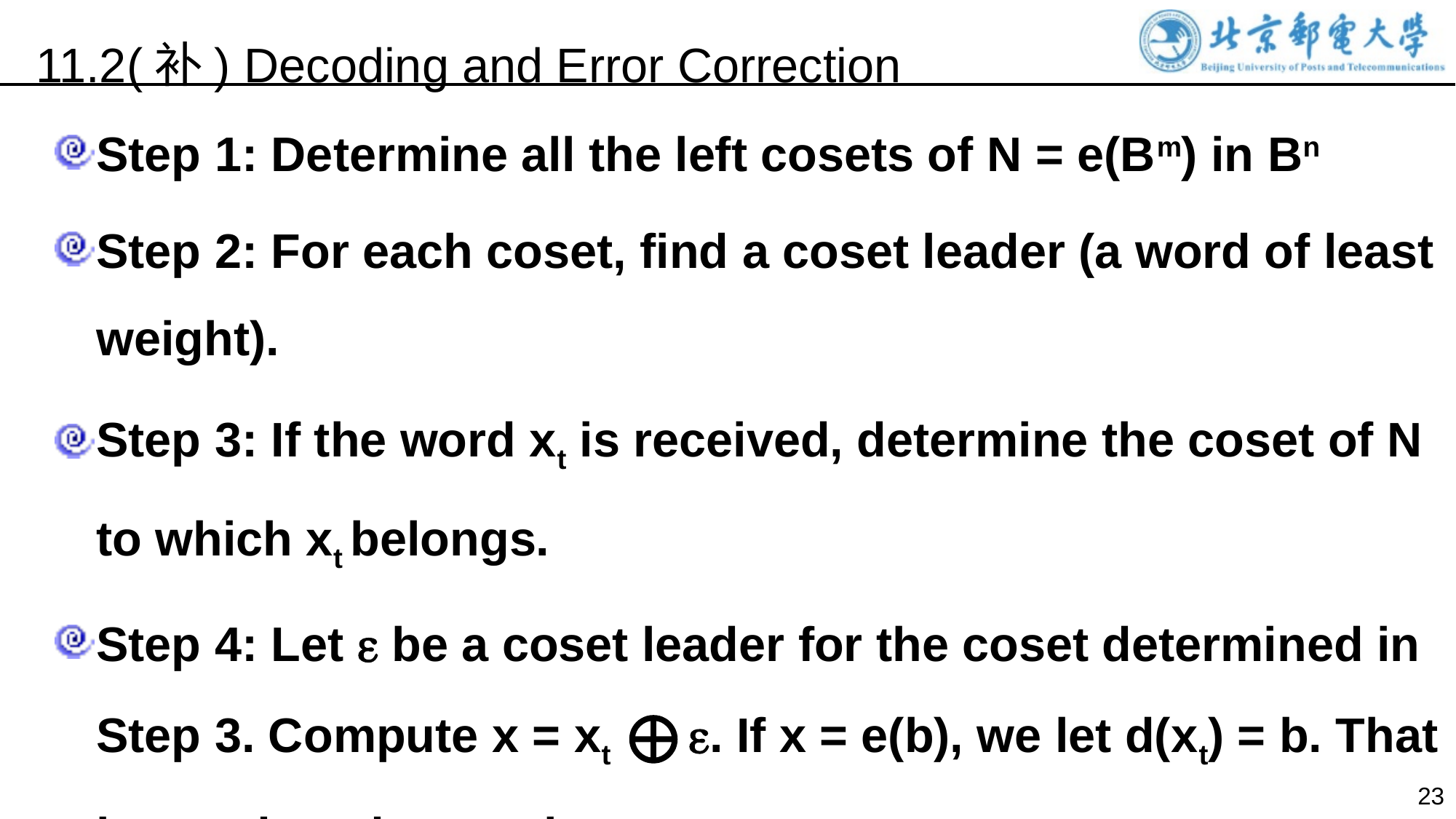

11.2(补) Decoding and Error Correction
Step 1: Determine all the left cosets of N = e(Bm) in Bn
Step 2: For each coset, find a coset leader (a word of least weight).
Step 3: If the word xt is received, determine the coset of N to which xt belongs.
Step 4: Let ɛ be a coset leader for the coset determined in Step 3. Compute x = xt ⨁ ɛ. If x = e(b), we let d(xt) = b. That is, we decode xt  as b.